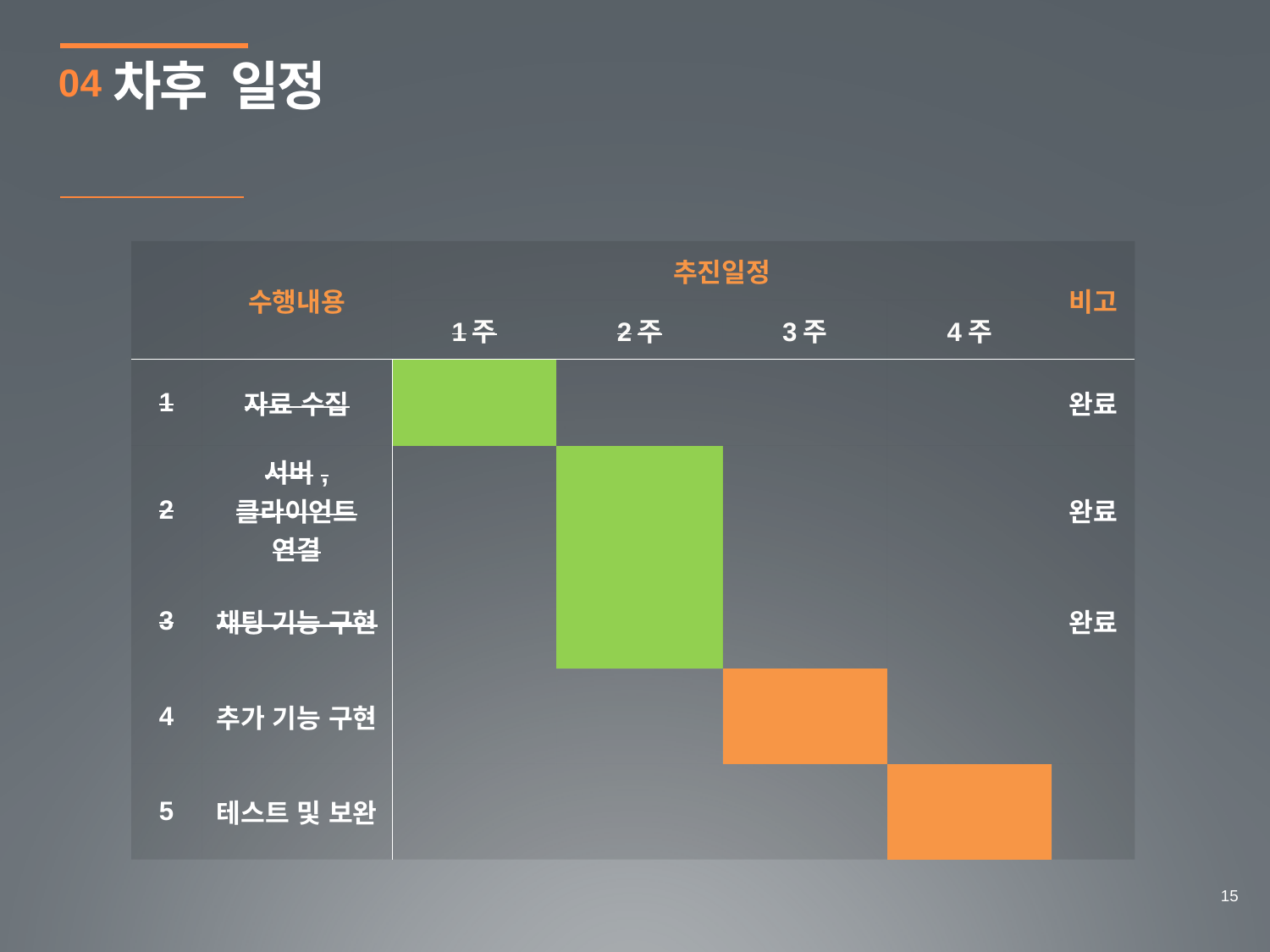

차후  일정
04
|  | 수행내용 | 추진일정 |  |  |  | 비고 |
| --- | --- | --- | --- | --- | --- | --- |
|  |  | 1주 | 2주 | 3주 | 4주 |  |
| 1 | 자료 수집 |  |  |  |  | 완료 |
| 2 | 서버, 클라이언트 연결 |  |  |  |  | 완료 |
| 3 | 채팅 기능 구현 |  |  |  |  | 완료 |
| 4 | 추가 기능 구현 |  |  |  |  |  |
| 5 | 테스트 및 보완 |  |  |  |  |  |